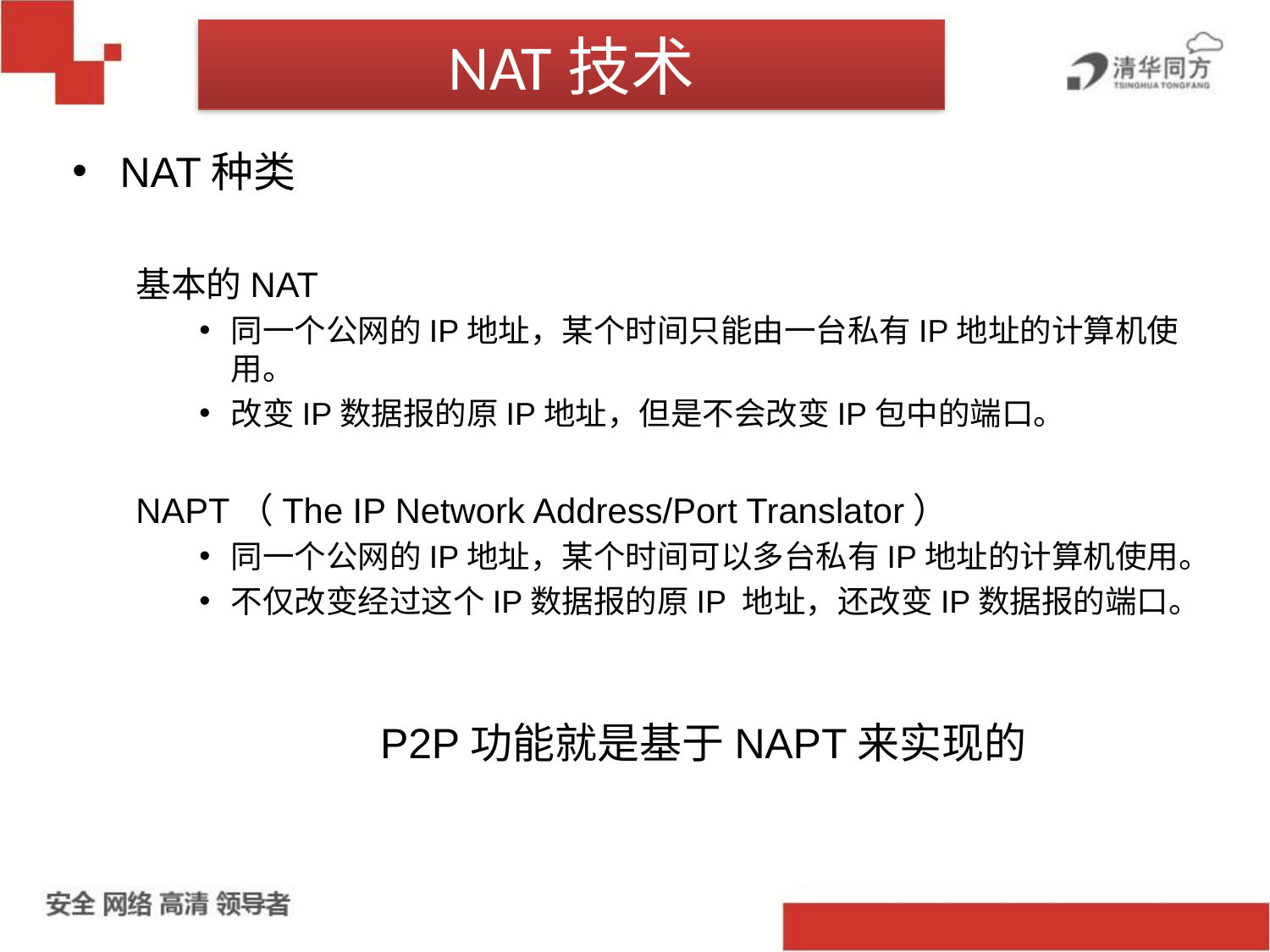

NAT技术
NAT种类

基本的NAT
同一个公网的IP地址，某个时间只能由一台私有IP地址的计算机使用。
改变IP数据报的原IP地址，但是不会改变IP包中的端口。

NAPT（The IP Network Address/Port Translator）
同一个公网的IP地址，某个时间可以多台私有IP地址的计算机使用。
不仅改变经过这个IP数据报的原IP 地址，还改变IP数据报的端口。

P2P功能就是基于NAPT来实现的